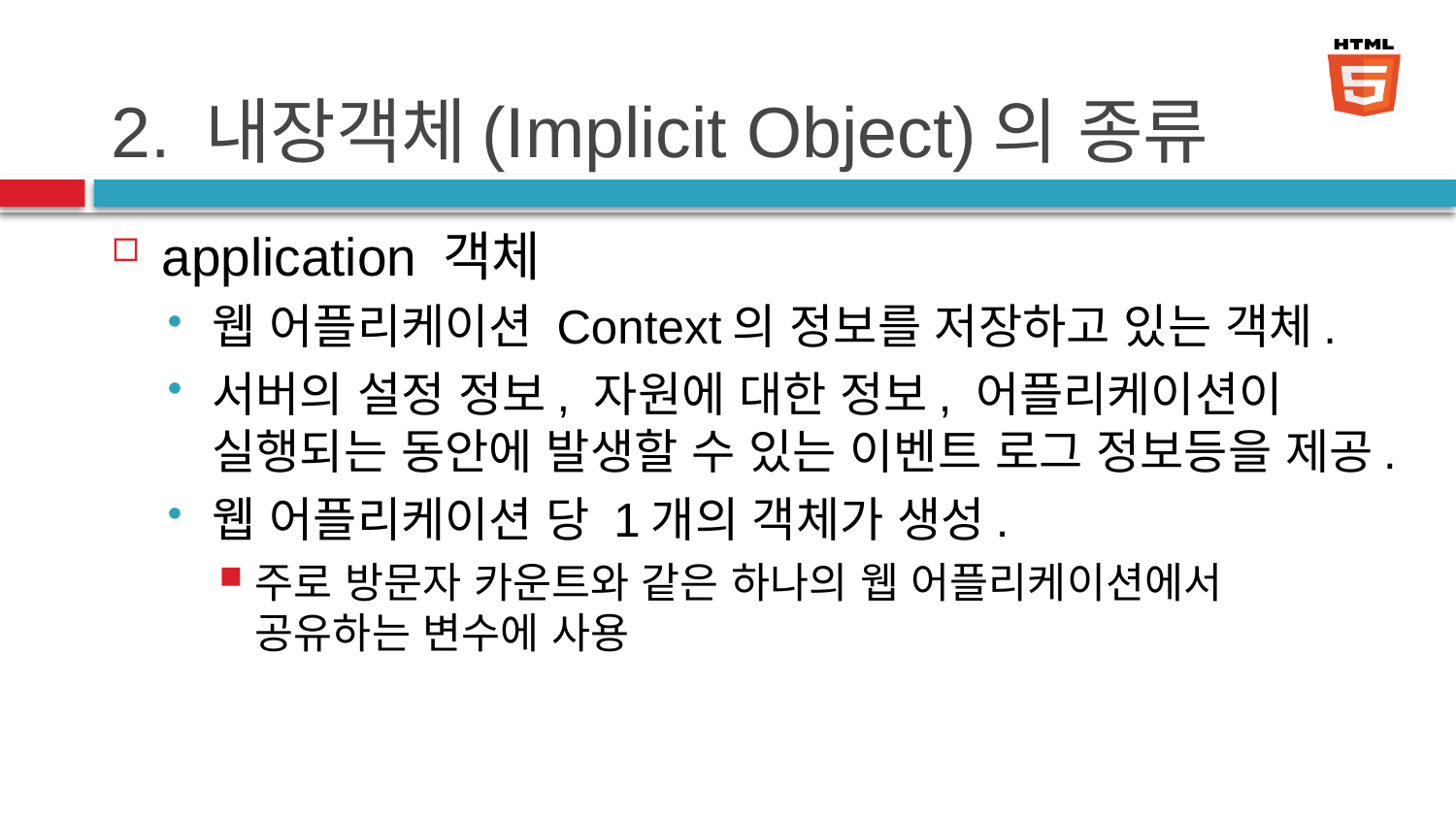

# 2. 내장객체(Implicit Object)의 종류
application 객체
웹 어플리케이션 Context의 정보를 저장하고 있는 객체.
서버의 설정 정보, 자원에 대한 정보, 어플리케이션이 실행되는 동안에 발생할 수 있는 이벤트 로그 정보등을 제공.
웹 어플리케이션 당 1개의 객체가 생성.
주로 방문자 카운트와 같은 하나의 웹 어플리케이션에서 공유하는 변수에 사용